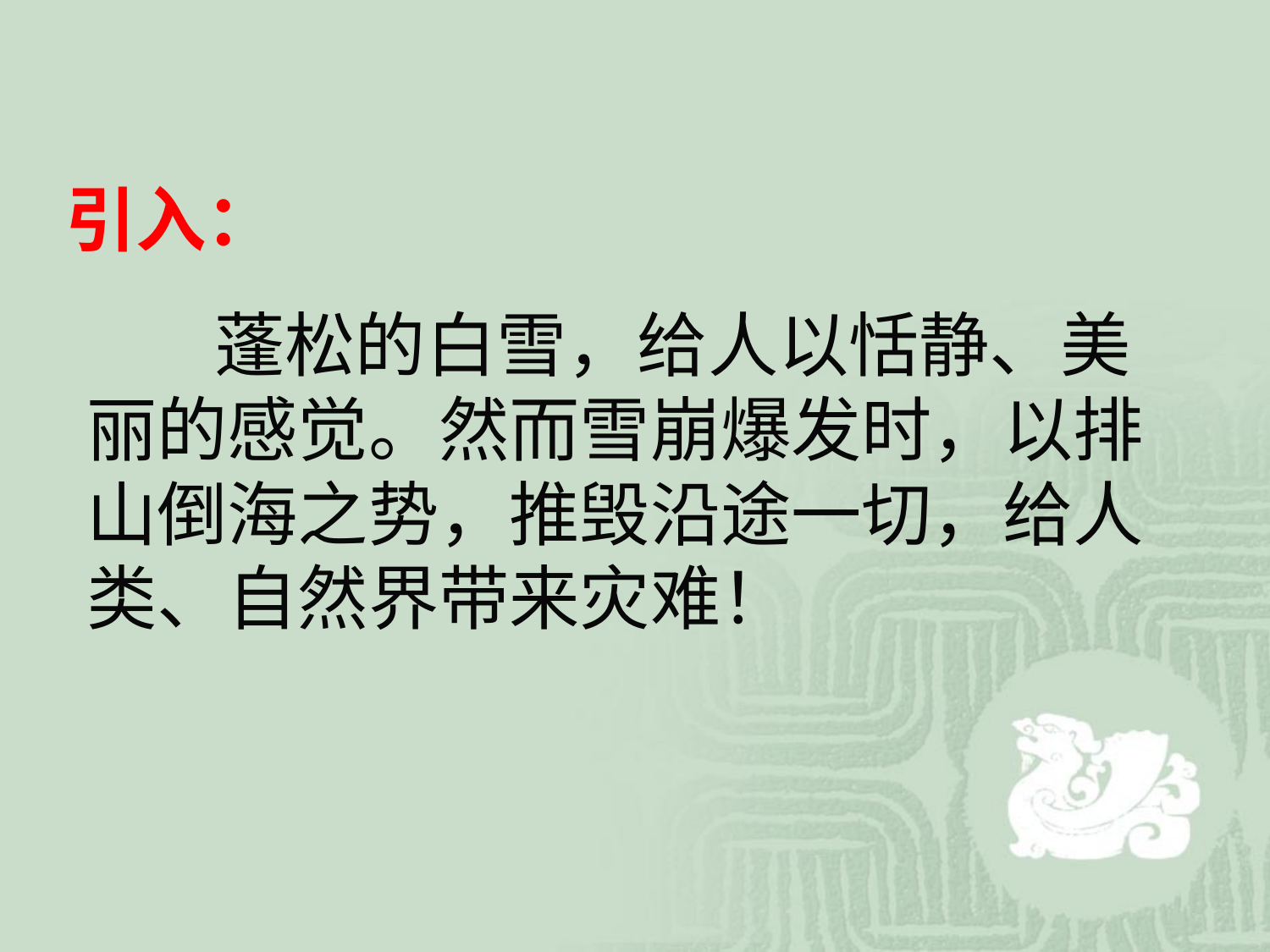

引入：
       蓬松的白雪，给人以恬静、美丽的感觉。然而雪崩爆发时，以排山倒海之势，推毁沿途一切，给人类、自然界带来灾难！